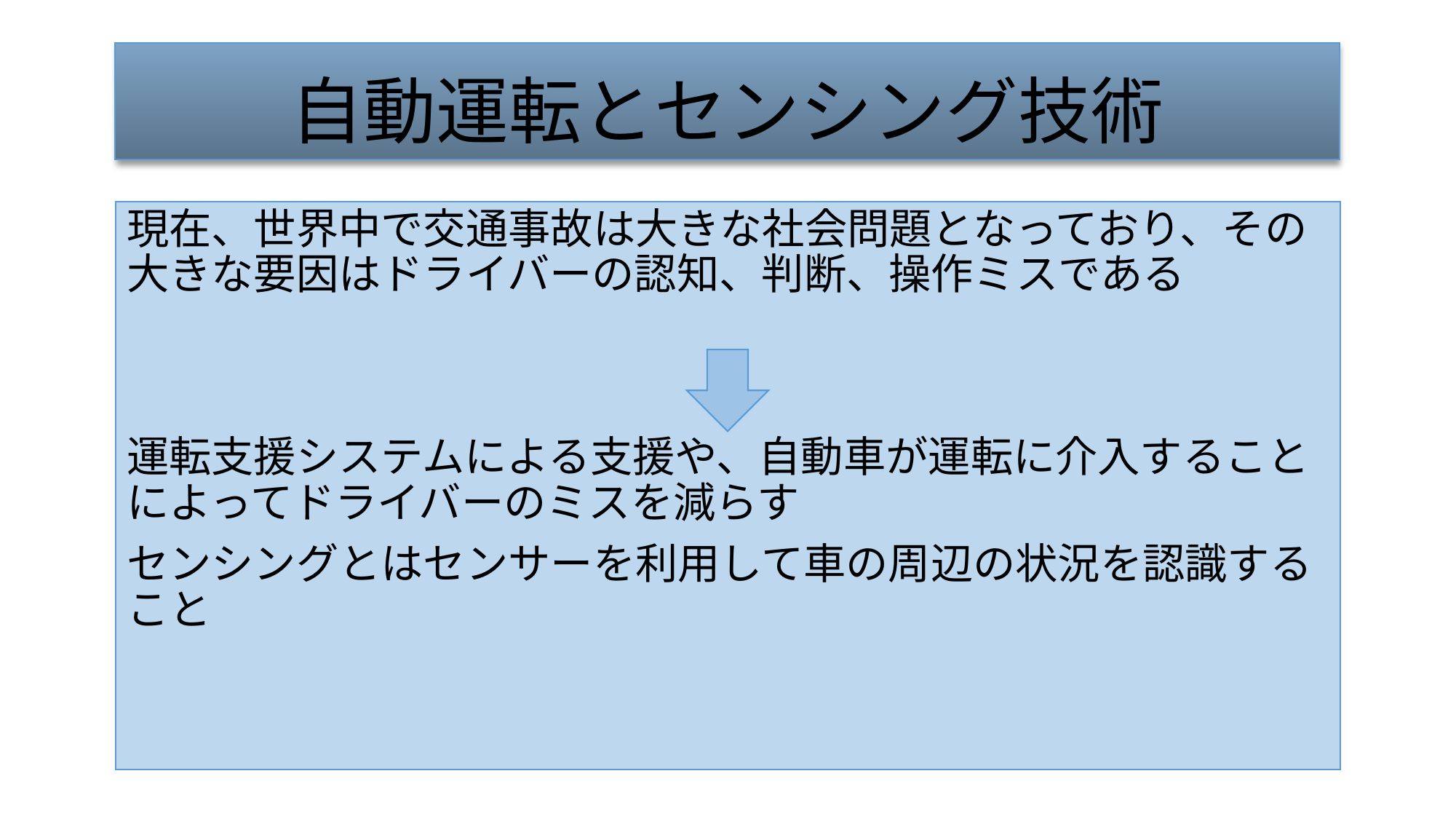

# 自動運転とセンシング技術
現在、世界中で交通事故は大きな社会問題となっており、その大きな要因はドライバーの認知、判断、操作ミスである

運転支援システムによる支援や、自動車が運転に介入することによってドライバーのミスを減らす
センシングとはセンサーを利用して車の周辺の状況を認識すること